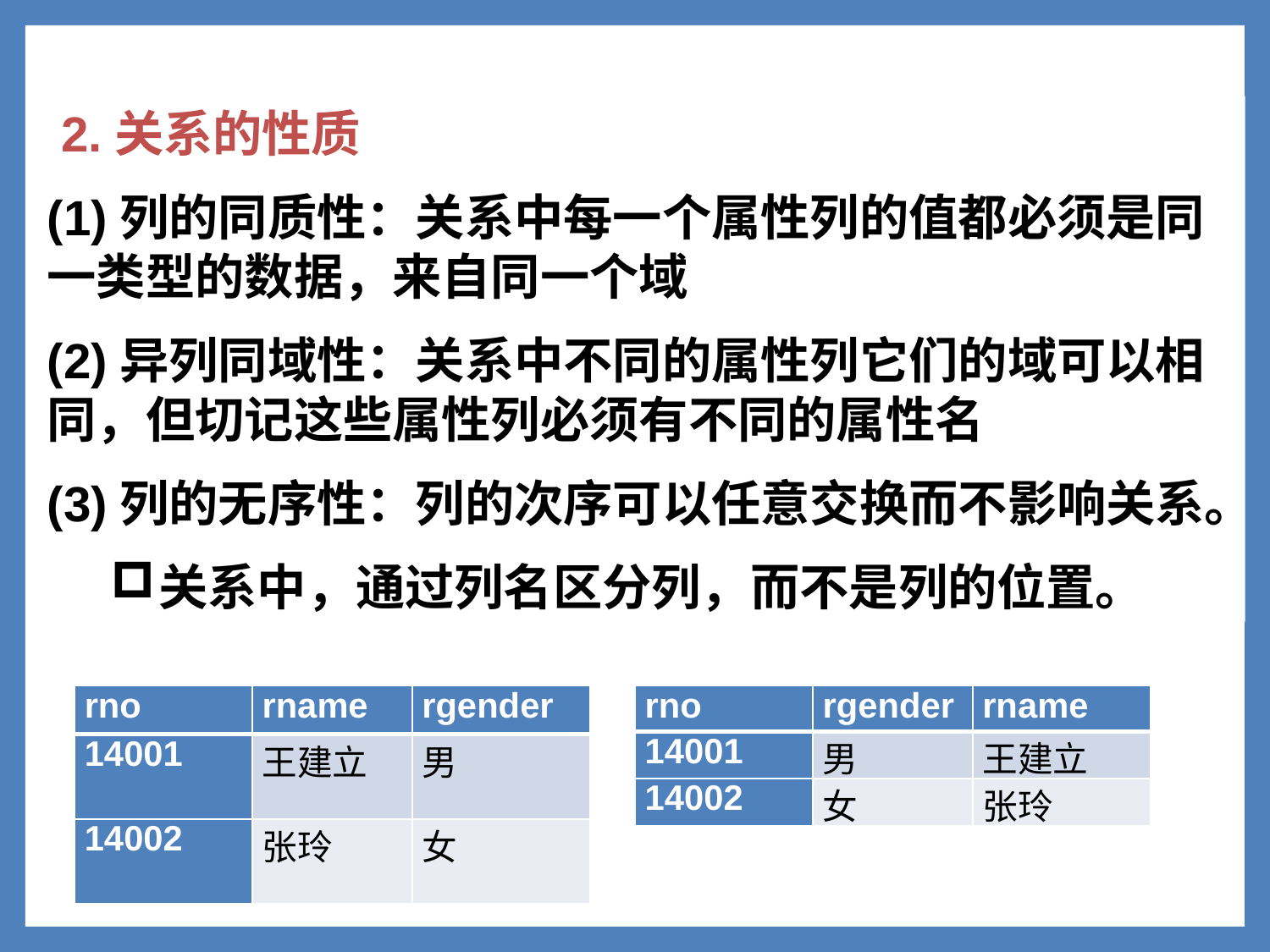

2.关系的性质
(1)列的同质性：关系中每一个属性列的值都必须是同一类型的数据，来自同一个域
(2)异列同域性：关系中不同的属性列它们的域可以相同，但切记这些属性列必须有不同的属性名
(3)列的无序性：列的次序可以任意交换而不影响关系。
关系中，通过列名区分列，而不是列的位置。

1

| rno | rname | rgender |
| --- | --- | --- |
| 14001 | 王建立 | 男 |
| 14002 | 张玲 | 女 |
| rno | rgender | rname |
| --- | --- | --- |
| 14001 | 男 | 王建立 |
| 14002 | 女 | 张玲 |